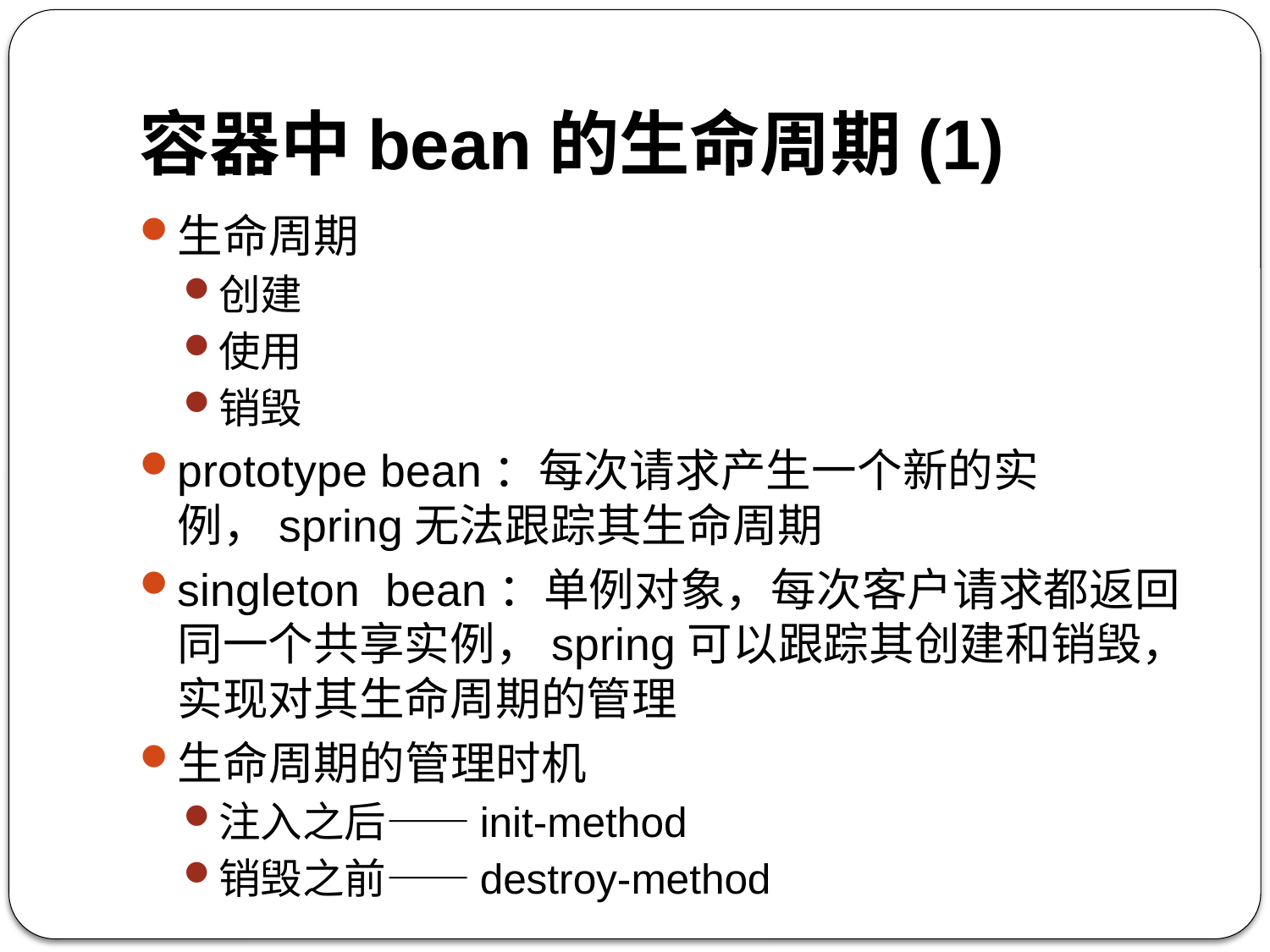

# 容器中bean的生命周期(1)
生命周期
创建
使用
销毁
prototype bean：每次请求产生一个新的实例，spring无法跟踪其生命周期
singleton  bean：单例对象，每次客户请求都返回同一个共享实例，spring可以跟踪其创建和销毁，实现对其生命周期的管理
生命周期的管理时机
注入之后——init-method
销毁之前——destroy-method